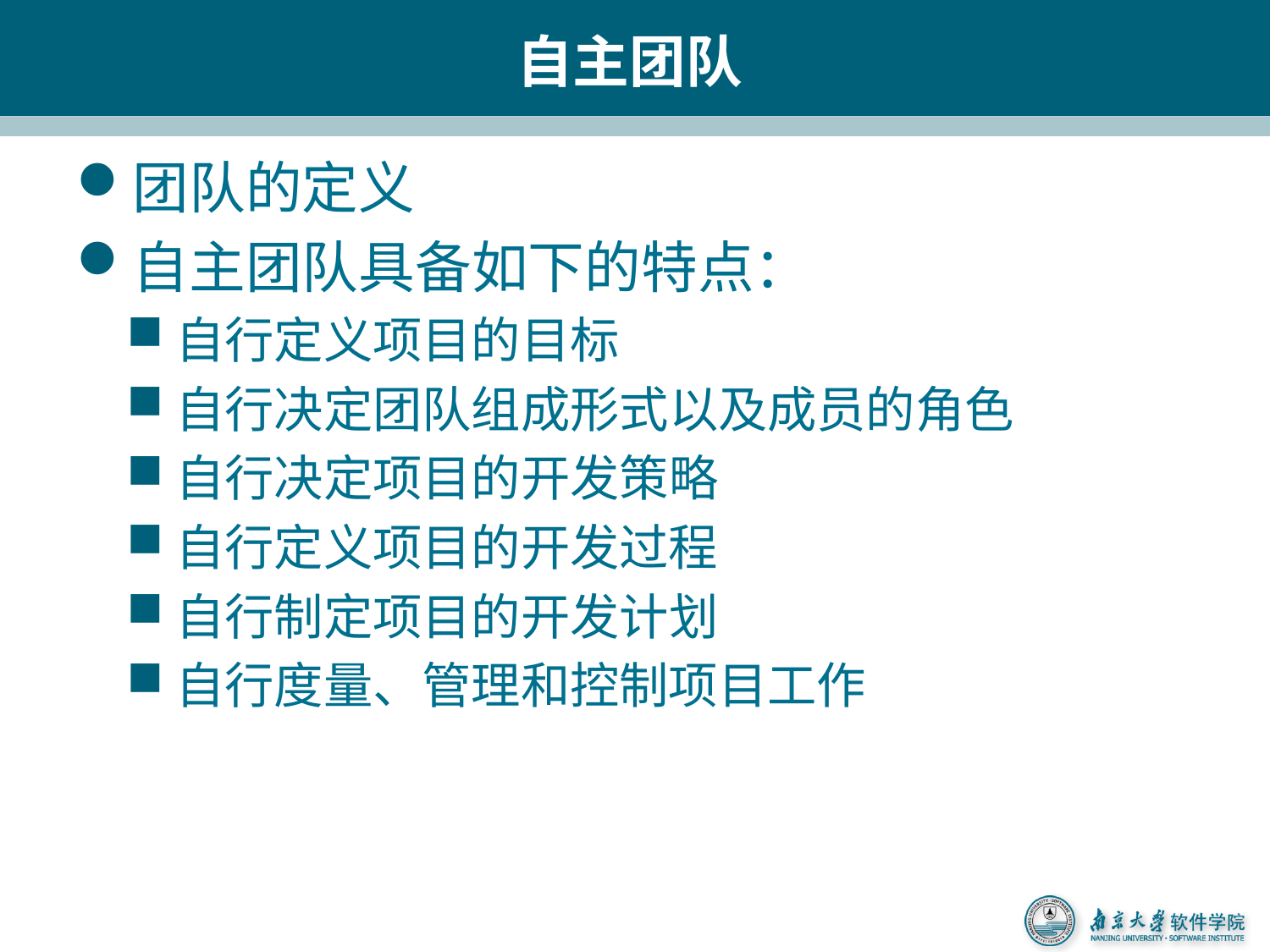

# 自主团队
团队的定义
自主团队具备如下的特点：
自行定义项目的目标
自行决定团队组成形式以及成员的角色
自行决定项目的开发策略
自行定义项目的开发过程
自行制定项目的开发计划
自行度量、管理和控制项目工作